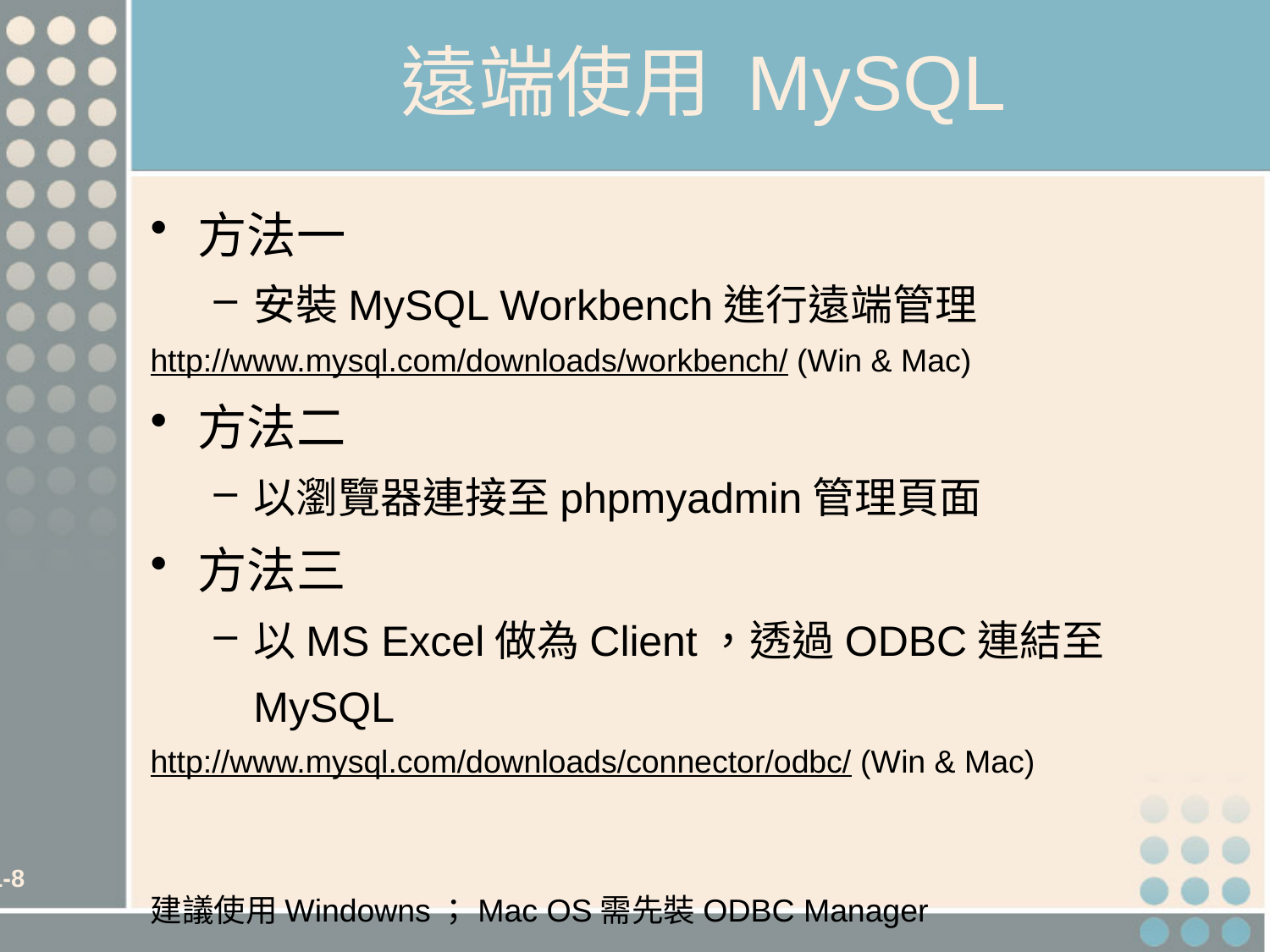

# 遠端使用 MySQL
方法一
安裝MySQL Workbench進行遠端管理
http://www.mysql.com/downloads/workbench/ (Win & Mac)
方法二
以瀏覽器連接至phpmyadmin管理頁面
方法三
以MS Excel做為Client，透過ODBC連結至MySQL
http://www.mysql.com/downloads/connector/odbc/ (Win & Mac)

建議使用Windowns；Mac OS需先裝ODBC Manager